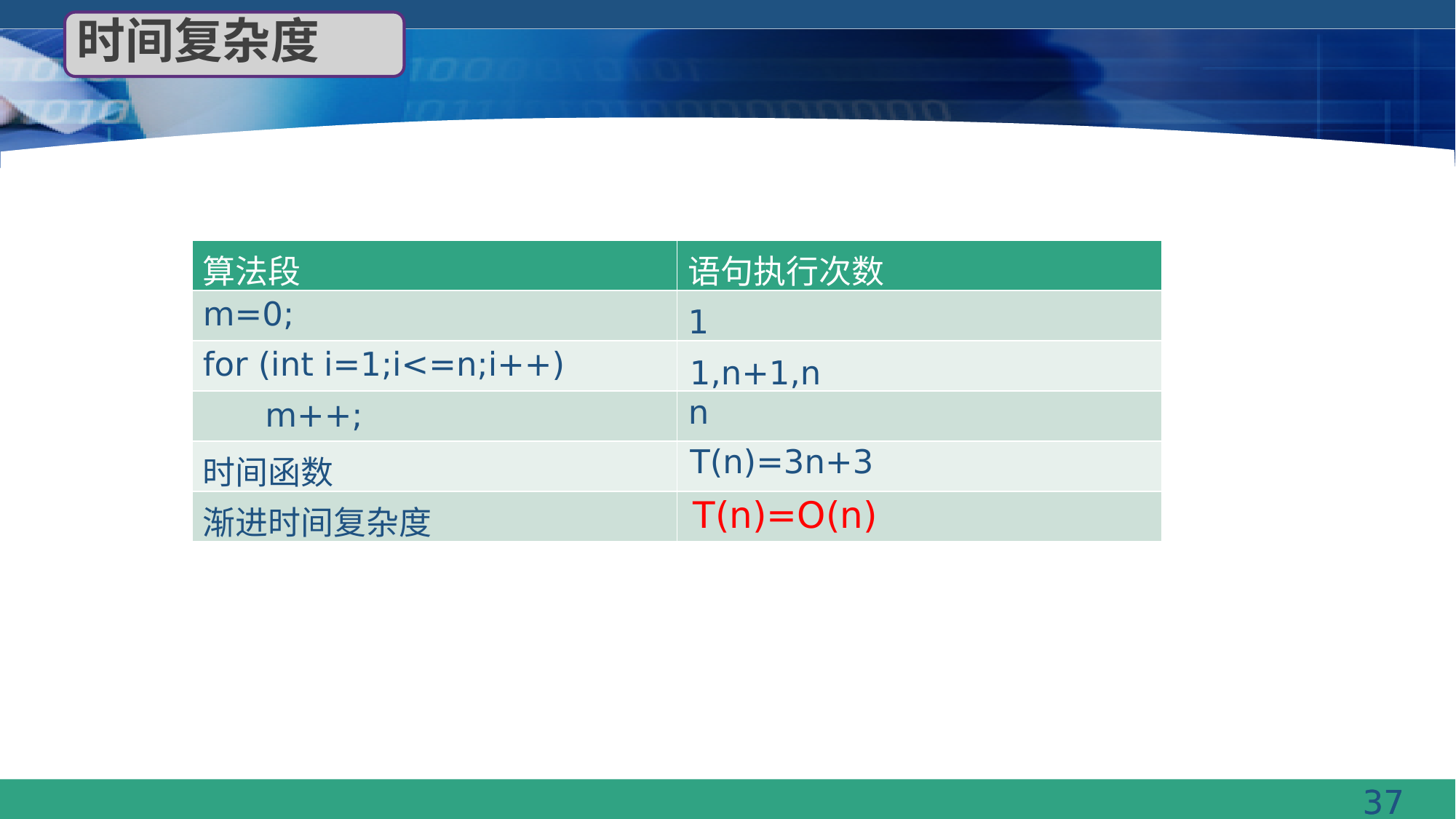

时间复杂度

| 算法段 | 语句执行次数 |
| --- | --- |
| m=0; |  |
| for (int i=1;i<=n;i++) |  |
| m++; |  |
| 时间函数 |  |
| 渐进时间复杂度 |  |
1
1,n+1,n
n
T(n)=3n+3
T(n)=O(n)